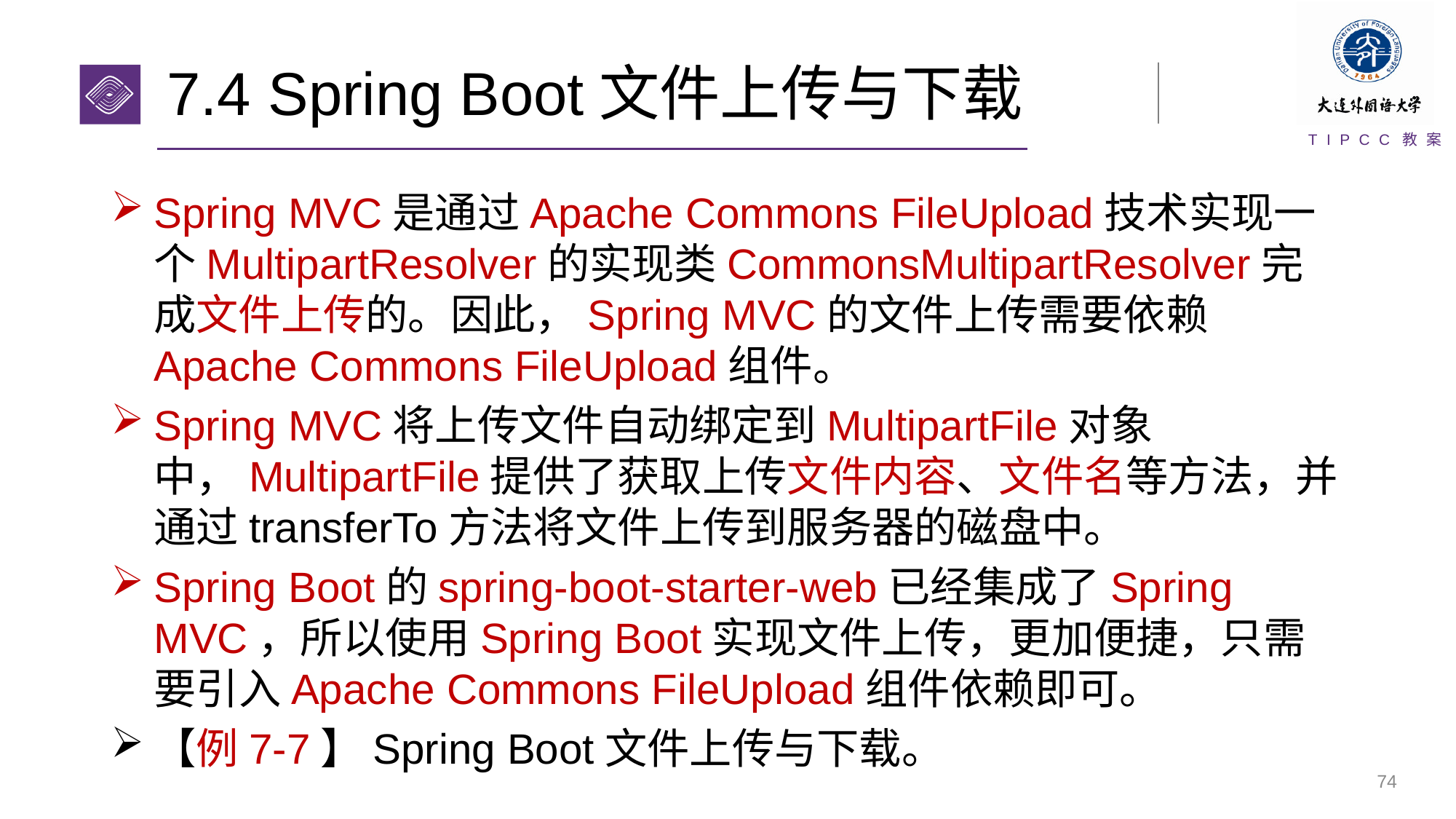

# 7.4 Spring Boot文件上传与下载
Spring MVC是通过Apache Commons FileUpload技术实现一个MultipartResolver的实现类CommonsMultipartResolver完成文件上传的。因此，Spring MVC的文件上传需要依赖Apache Commons FileUpload组件。
Spring MVC将上传文件自动绑定到MultipartFile对象中，MultipartFile提供了获取上传文件内容、文件名等方法，并通过transferTo方法将文件上传到服务器的磁盘中。
Spring Boot的spring-boot-starter-web已经集成了Spring MVC，所以使用Spring Boot实现文件上传，更加便捷，只需要引入Apache Commons FileUpload组件依赖即可。
【例7-7】Spring Boot文件上传与下载。

74